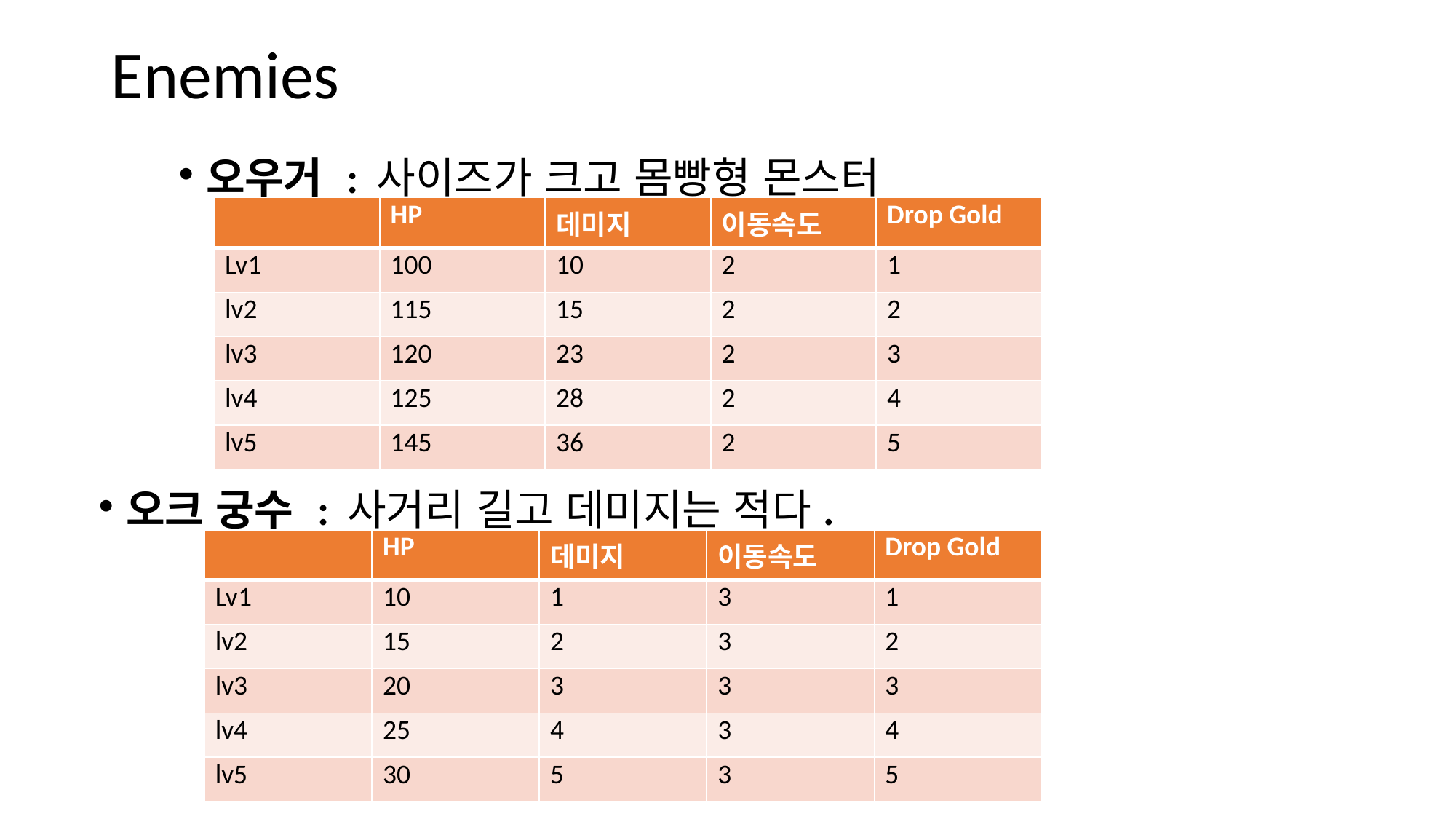

# Enemies
오우거 : 사이즈가 크고 몸빵형 몬스터
|  | HP | 데미지 | 이동속도 | Drop Gold |
| --- | --- | --- | --- | --- |
| Lv1 | 100 | 10 | 2 | 1 |
| lv2 | 115 | 15 | 2 | 2 |
| lv3 | 120 | 23 | 2 | 3 |
| lv4 | 125 | 28 | 2 | 4 |
| lv5 | 145 | 36 | 2 | 5 |
오크 궁수 : 사거리 길고 데미지는 적다.
|  | HP | 데미지 | 이동속도 | Drop Gold |
| --- | --- | --- | --- | --- |
| Lv1 | 10 | 1 | 3 | 1 |
| lv2 | 15 | 2 | 3 | 2 |
| lv3 | 20 | 3 | 3 | 3 |
| lv4 | 25 | 4 | 3 | 4 |
| lv5 | 30 | 5 | 3 | 5 |